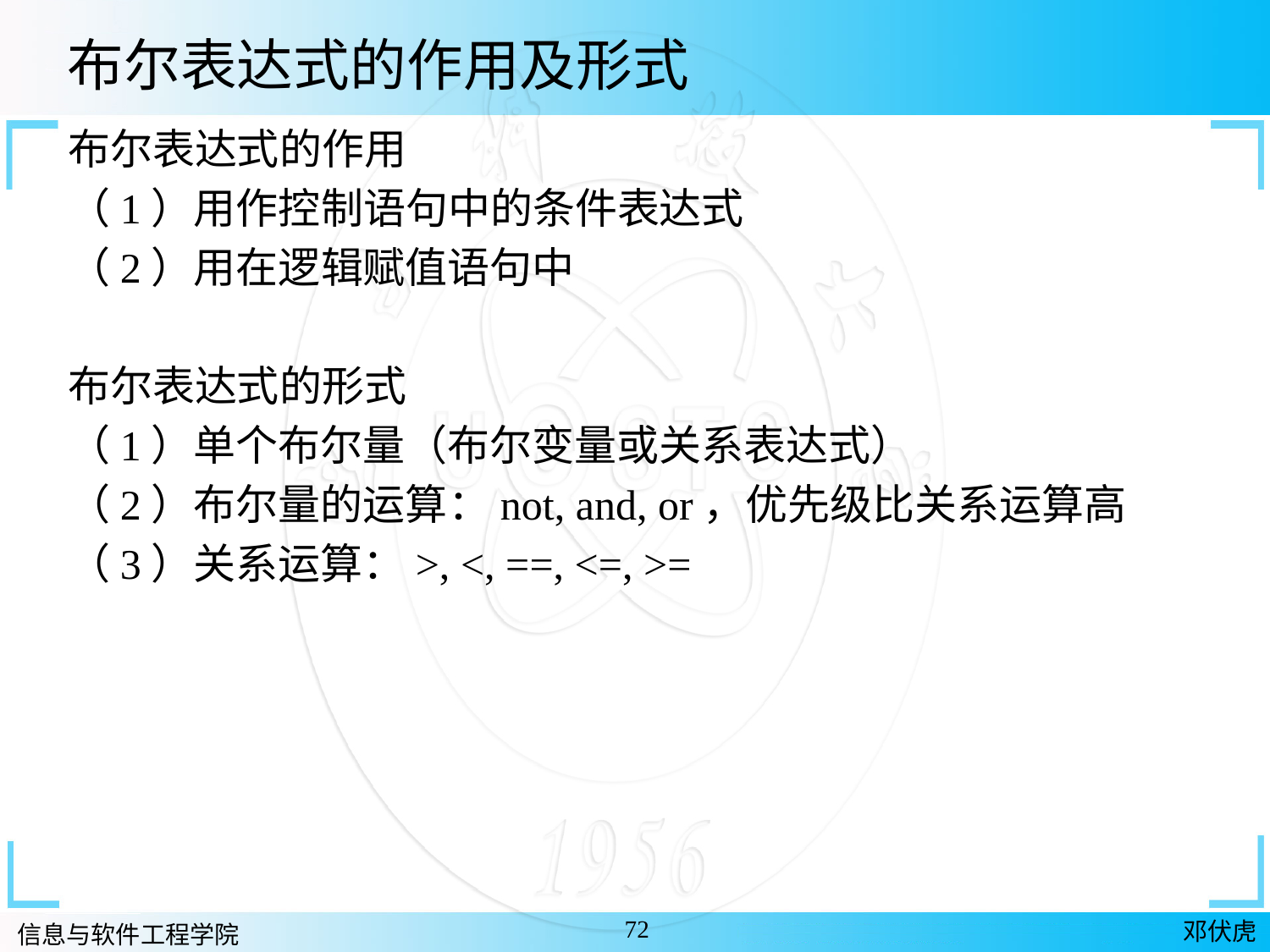

布尔表达式的作用及形式
布尔表达式的作用
（1）用作控制语句中的条件表达式
（2）用在逻辑赋值语句中

布尔表达式的形式
（1）单个布尔量（布尔变量或关系表达式）
（2）布尔量的运算：not, and, or，优先级比关系运算高
（3）关系运算：>, <, ==, <=, >=
72
邓伏虎
信息与软件工程学院